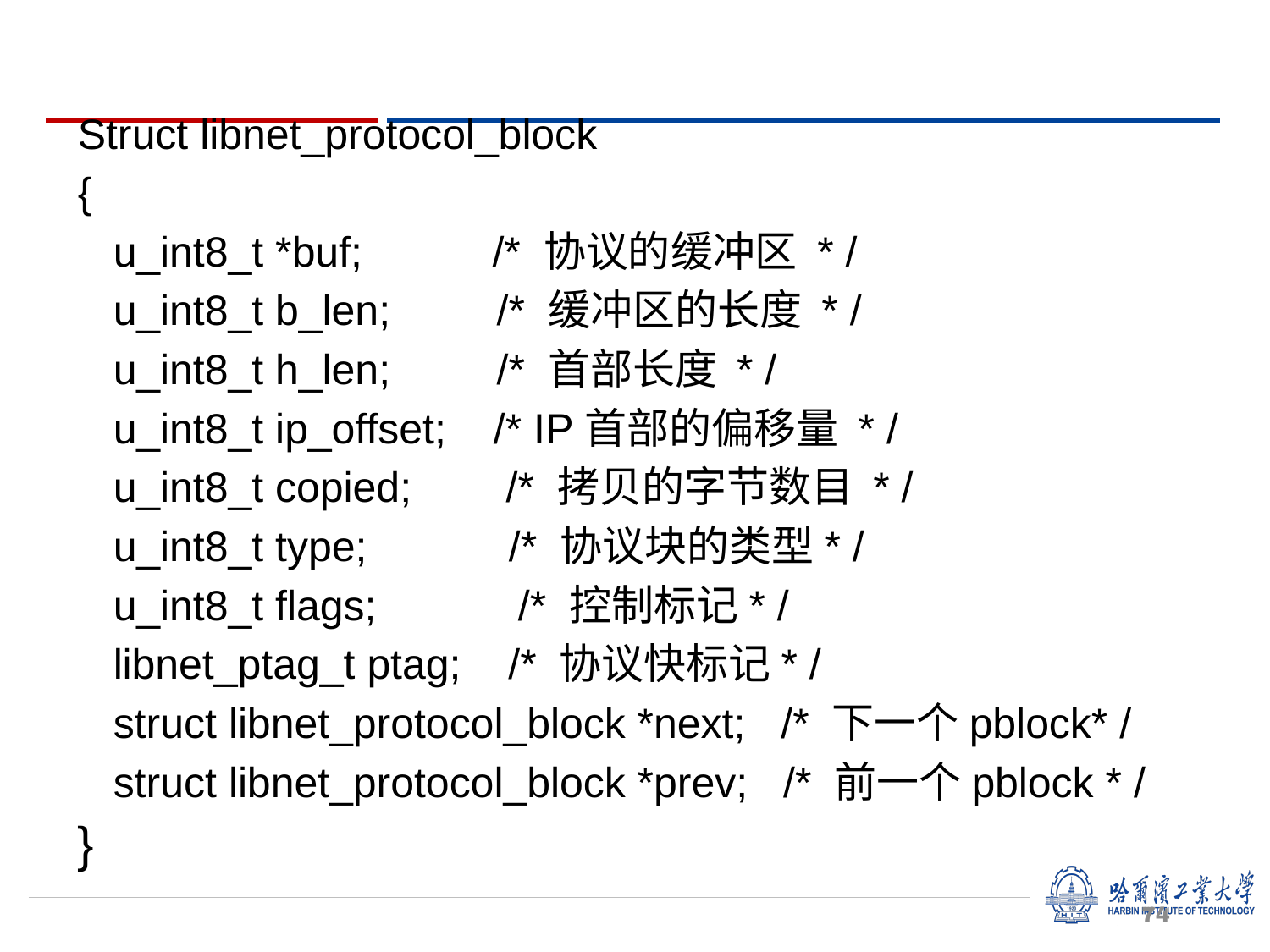

Struct libnet_protocol_block
{
   u_int8_t *buf;           /* 协议的缓冲区 * /
   u_int8_t b_len;         /* 缓冲区的长度 * /
   u_int8_t h_len;         /* 首部长度 * /
   u_int8_t ip_offset;    /* IP首部的偏移量 * /
   u_int8_t copied;        /* 拷贝的字节数目 * /
   u_int8_t type;            /* 协议块的类型* /
   u_int8_t flags;            /* 控制标记* /
   libnet_ptag_t ptag;    /* 协议快标记* /
   struct libnet_protocol_block *next;   /* 下一个pblock* /
   struct libnet_protocol_block *prev;   /* 前一个pblock * /
}
74